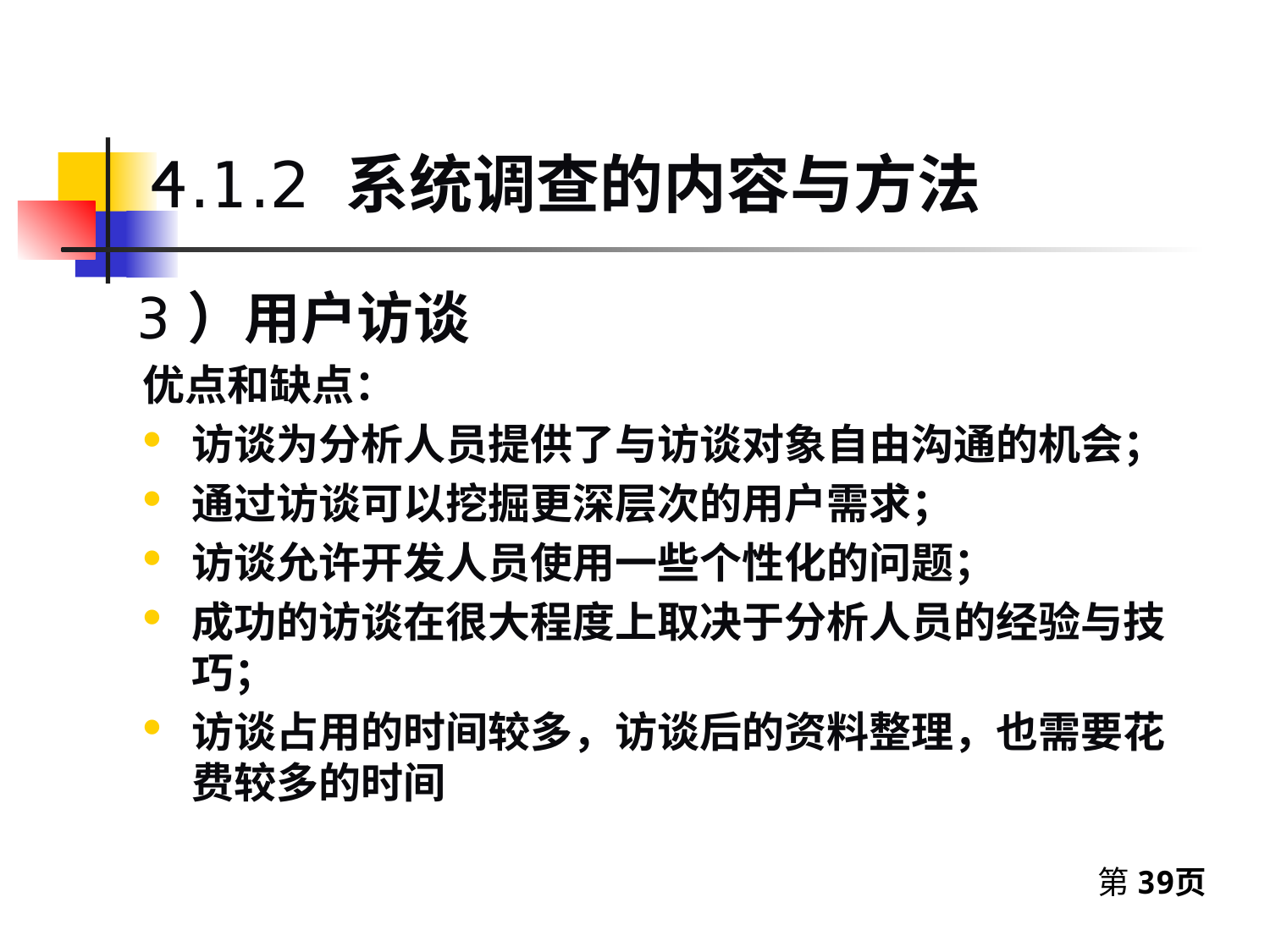

4.1.2 系统调查的内容与方法
3）用户访谈
优点和缺点：
访谈为分析人员提供了与访谈对象自由沟通的机会；
通过访谈可以挖掘更深层次的用户需求；
访谈允许开发人员使用一些个性化的问题；
成功的访谈在很大程度上取决于分析人员的经验与技巧；
访谈占用的时间较多，访谈后的资料整理，也需要花费较多的时间